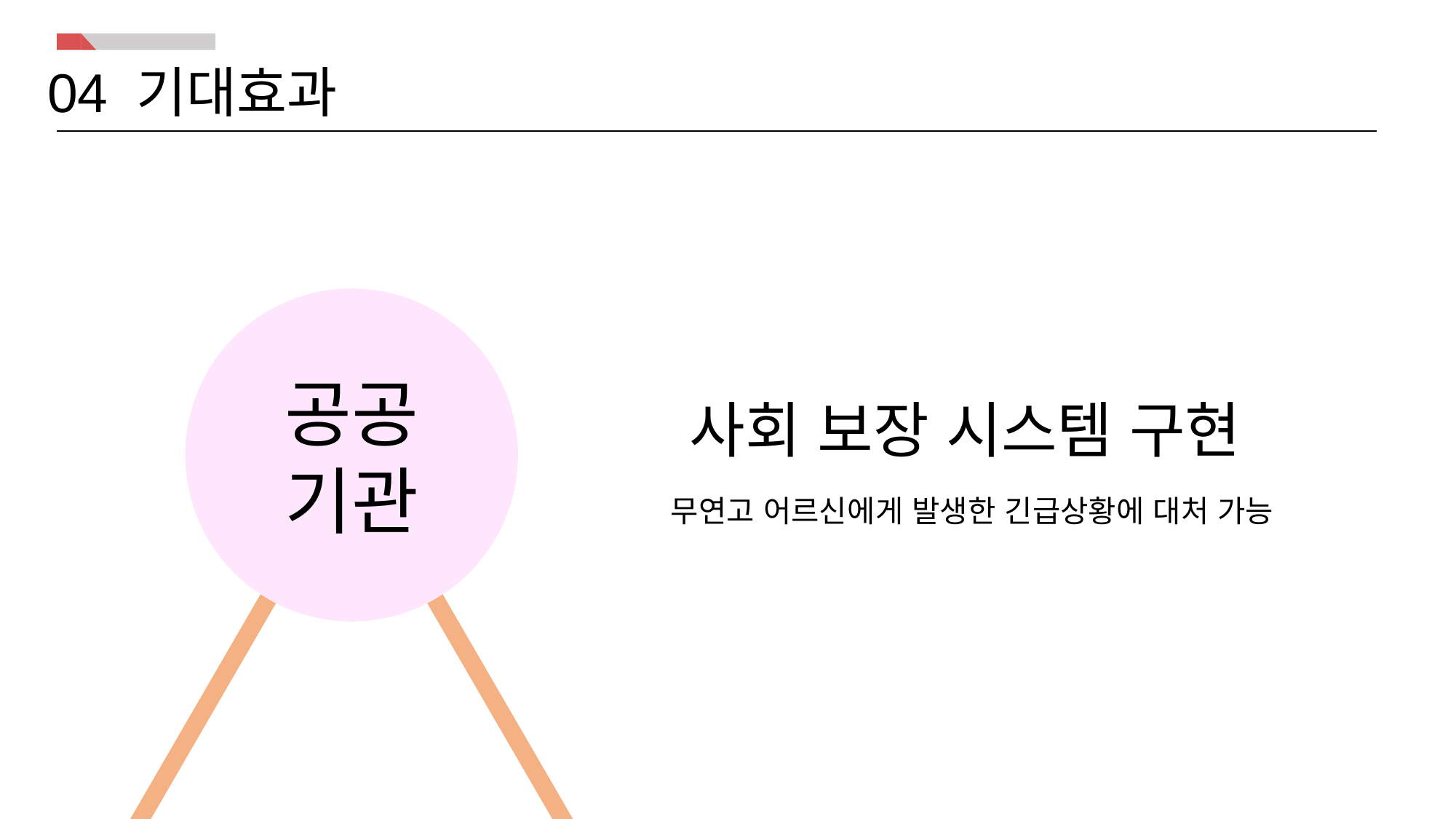

04 기대효과
공공
기관

실론티
공공
기관
보호자
사회 보장 시스템 구현
무연고 어르신에게 발생한 긴급상황에 대처 가능